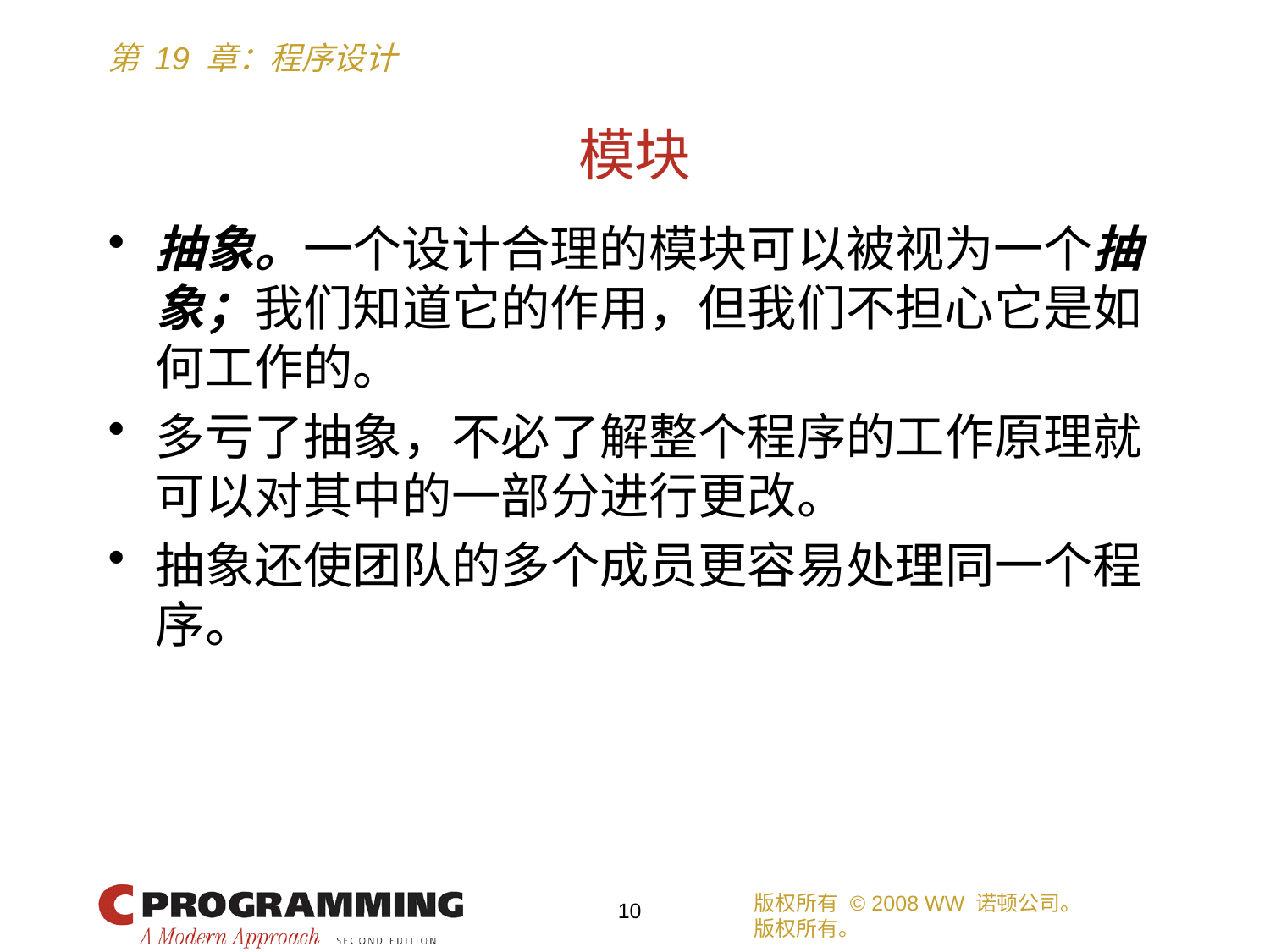

# 模块
抽象。一个设计合理的模块可以被视为一个抽象；我们知道它的作用，但我们不担心它是如何工作的。
多亏了抽象，不必了解整个程序的工作原理就可以对其中的一部分进行更改。
抽象还使团队的多个成员更容易处理同一个程序。
版权所有 © 2008 WW 诺顿公司。
版权所有。
10